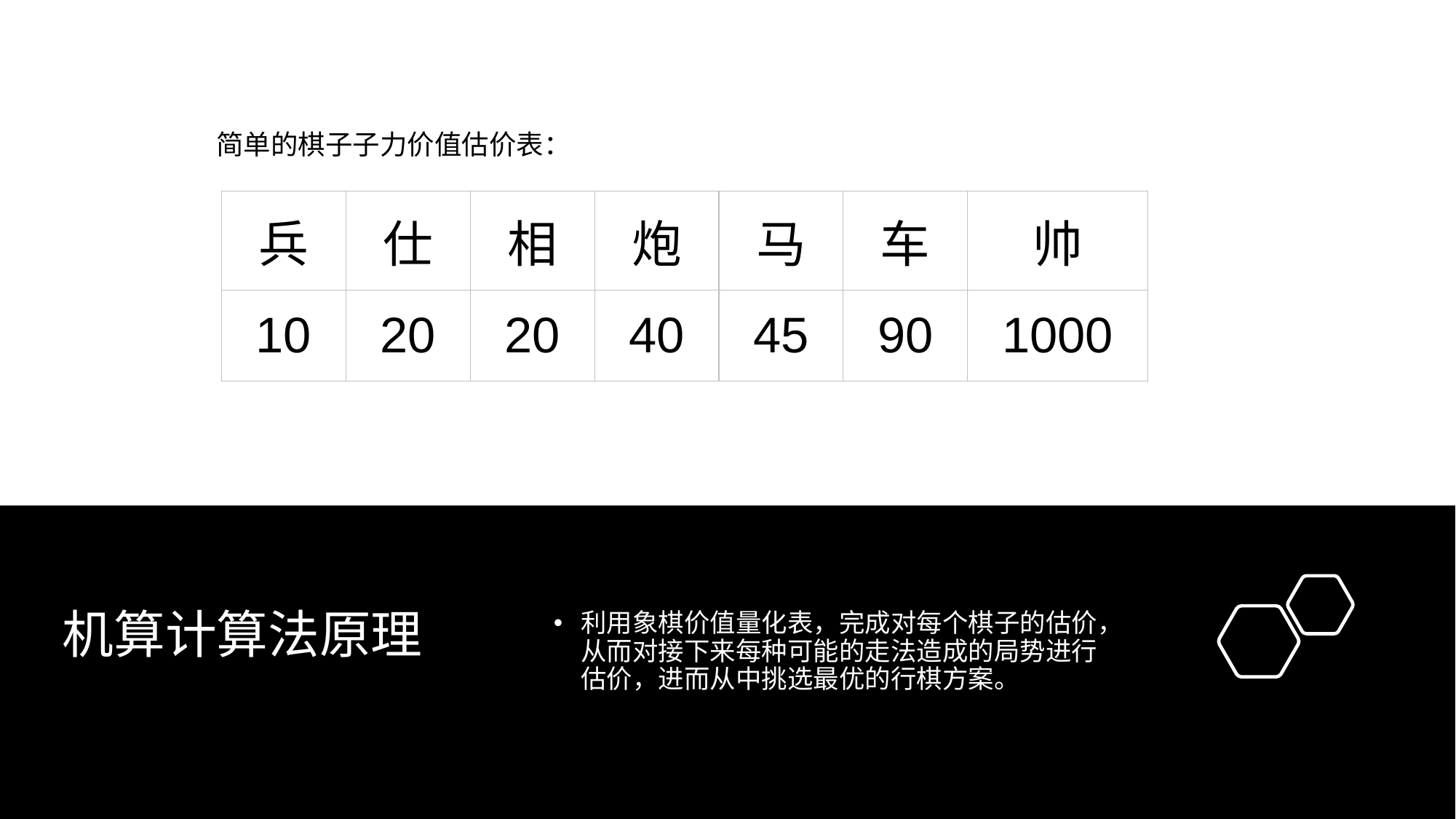

简单的棋子子力价值估价表：
| 兵 | 仕 | 相 | 炮 | 马 | 车 | 帅 |
| --- | --- | --- | --- | --- | --- | --- |
| 10 | 20 | 20 | 40 | 45 | 90 | 1000 |

# 机算计算法原理
利用象棋价值量化表，完成对每个棋子的估价，从而对接下来每种可能的走法造成的局势进行估价，进而从中挑选最优的行棋方案。